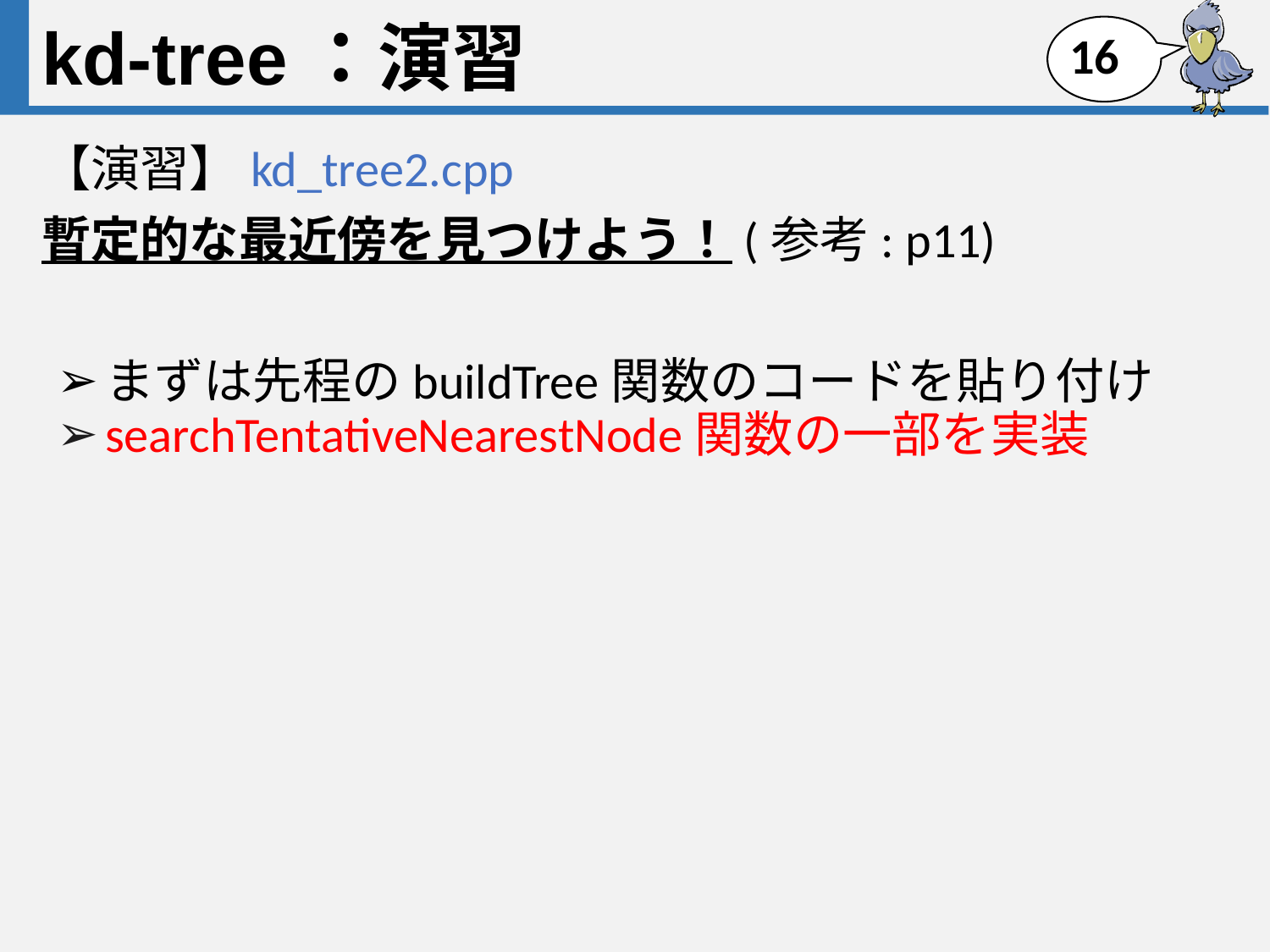

# kd-tree：演習
16
【演習】kd_tree2.cpp
暫定的な最近傍を見つけよう！(参考: p11)

まずは先程のbuildTree関数のコードを貼り付け
searchTentativeNearestNode関数の一部を実装